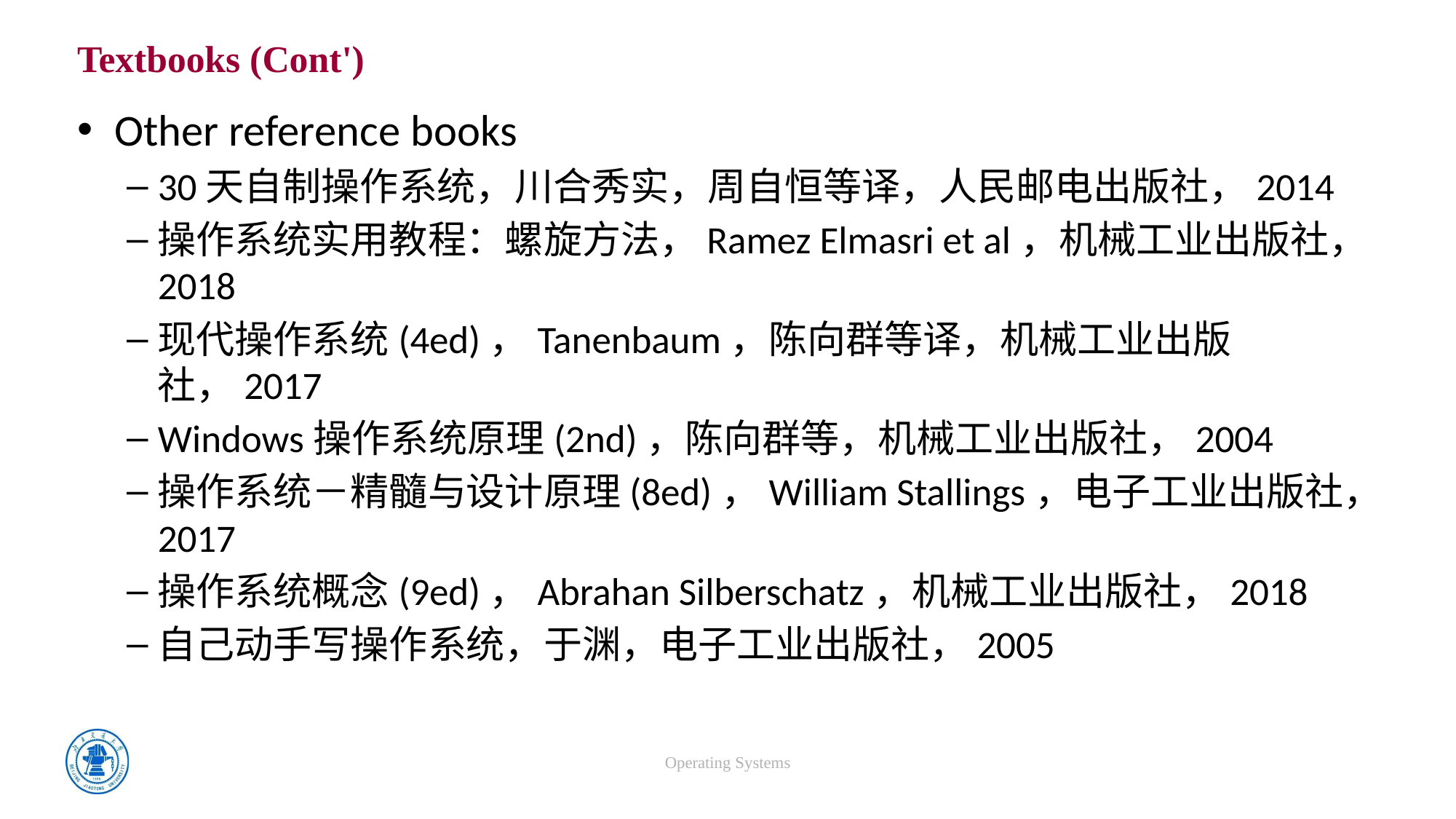

# Textbooks (Cont')
Other reference books
30天自制操作系统，川合秀实，周自恒等译，人民邮电出版社，2014
操作系统实用教程：螺旋方法，Ramez Elmasri et al，机械工业出版社，2018
现代操作系统(4ed)，Tanenbaum，陈向群等译，机械工业出版社，2017
Windows操作系统原理(2nd)，陈向群等，机械工业出版社，2004
操作系统－精髓与设计原理(8ed)，William Stallings，电子工业出版社，2017
操作系统概念(9ed)，Abrahan Silberschatz，机械工业出版社，2018
自己动手写操作系统，于渊，电子工业出版社，2005

8
Operating Systems